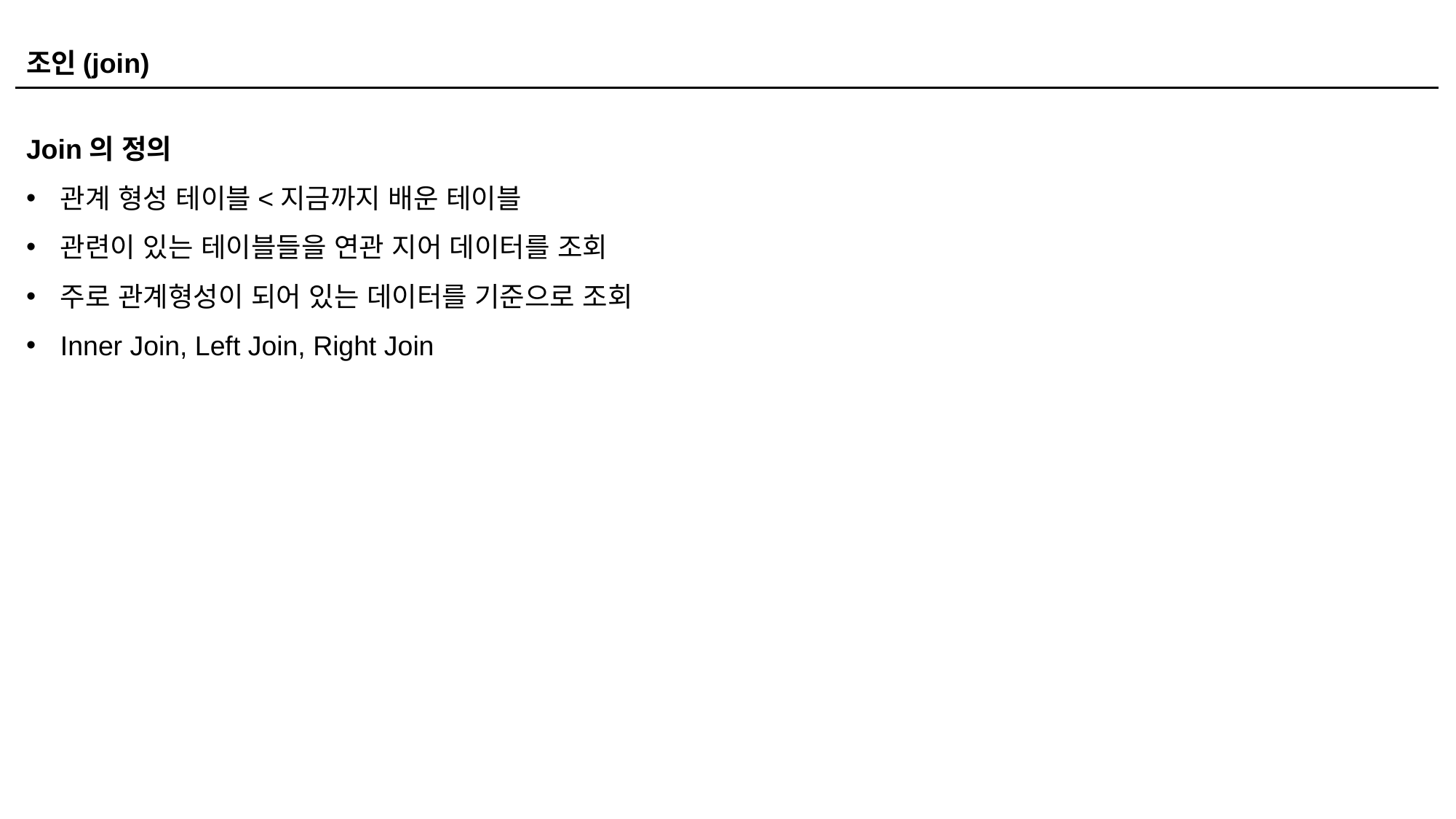

조인(join)
Join의 정의
관계 형성 테이블<지금까지 배운 테이블
관련이 있는 테이블들을 연관 지어 데이터를 조회
주로 관계형성이 되어 있는 데이터를 기준으로 조회
Inner Join, Left Join, Right Join